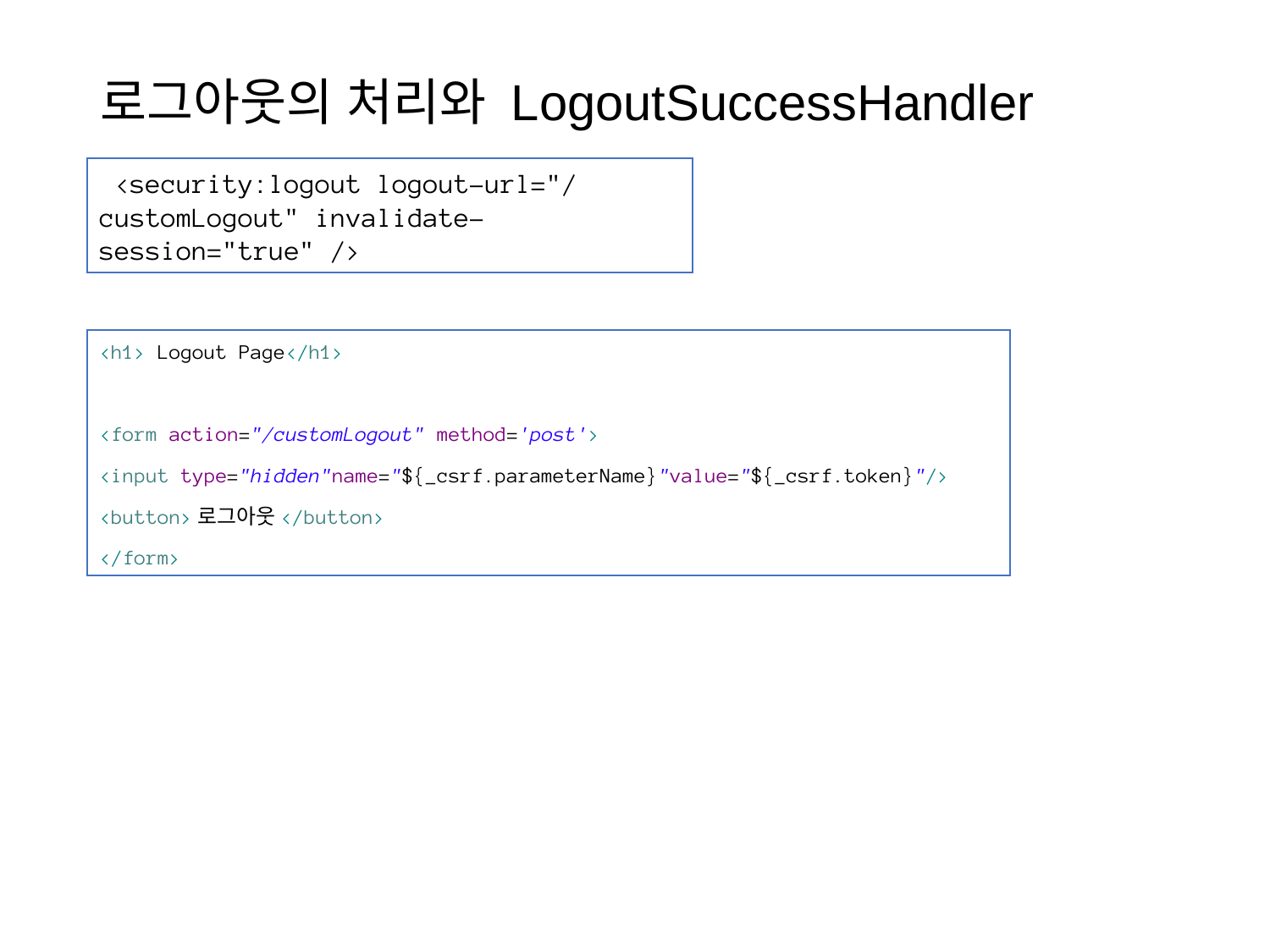

# 로그아웃의 처리와 LogoutSuccessHandler
 <security:logout logout-url="/customLogout" invalidate-session="true" />
<h1> Logout Page</h1>

<form action="/customLogout" method='post'>
<input type="hidden"name="${_csrf.parameterName}"value="${_csrf.token}"/>
<button>로그아웃</button>
</form>